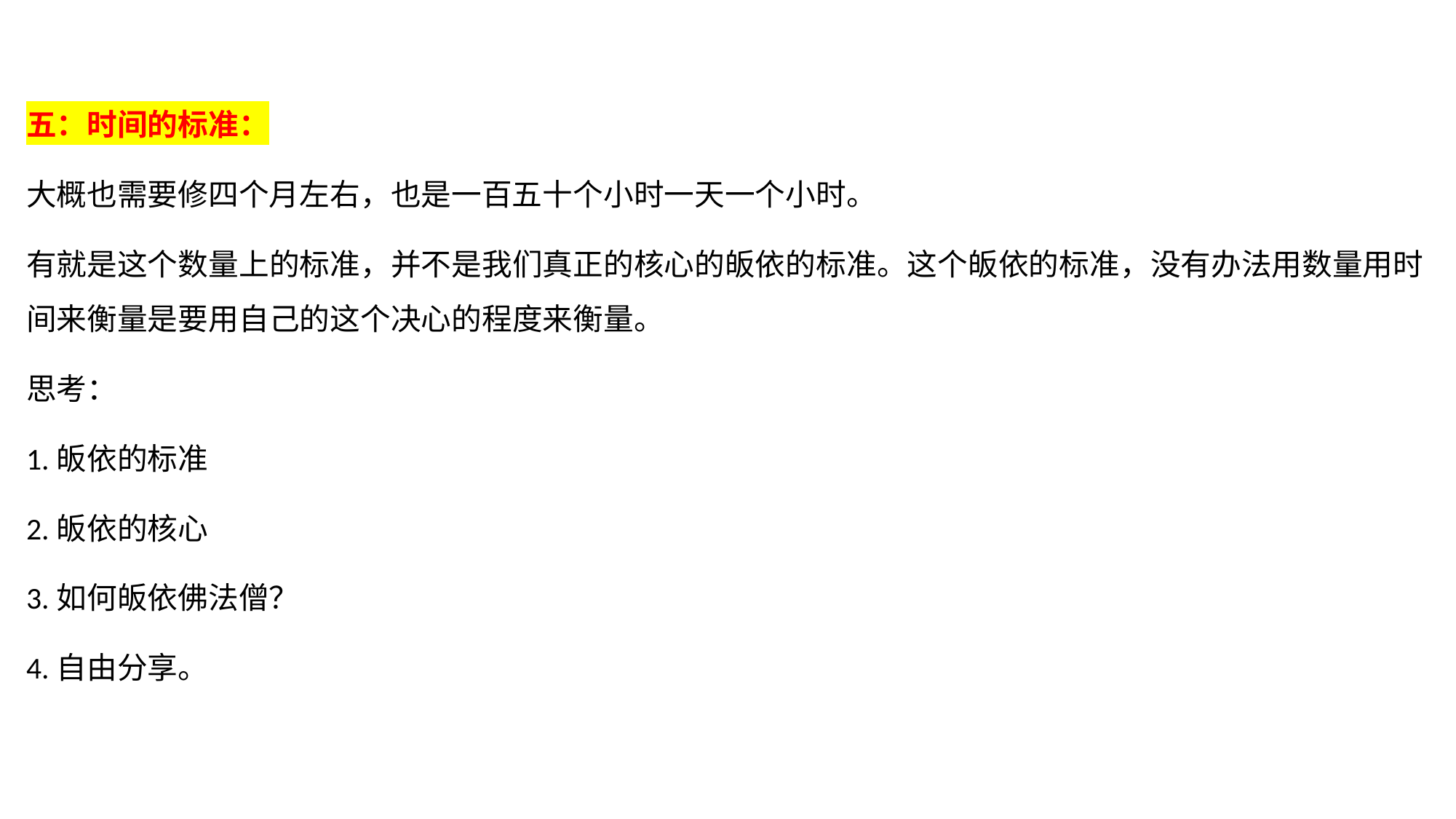

五：时间的标准：
大概也需要修四个月左右，也是一百五十个小时一天一个小时。
有就是这个数量上的标准，并不是我们真正的核心的皈依的标准。这个皈依的标准，没有办法用数量用时间来衡量是要用自己的这个决心的程度来衡量。
思考：
1.皈依的标准
2.皈依的核心
3.如何皈依佛法僧？
4.自由分享。